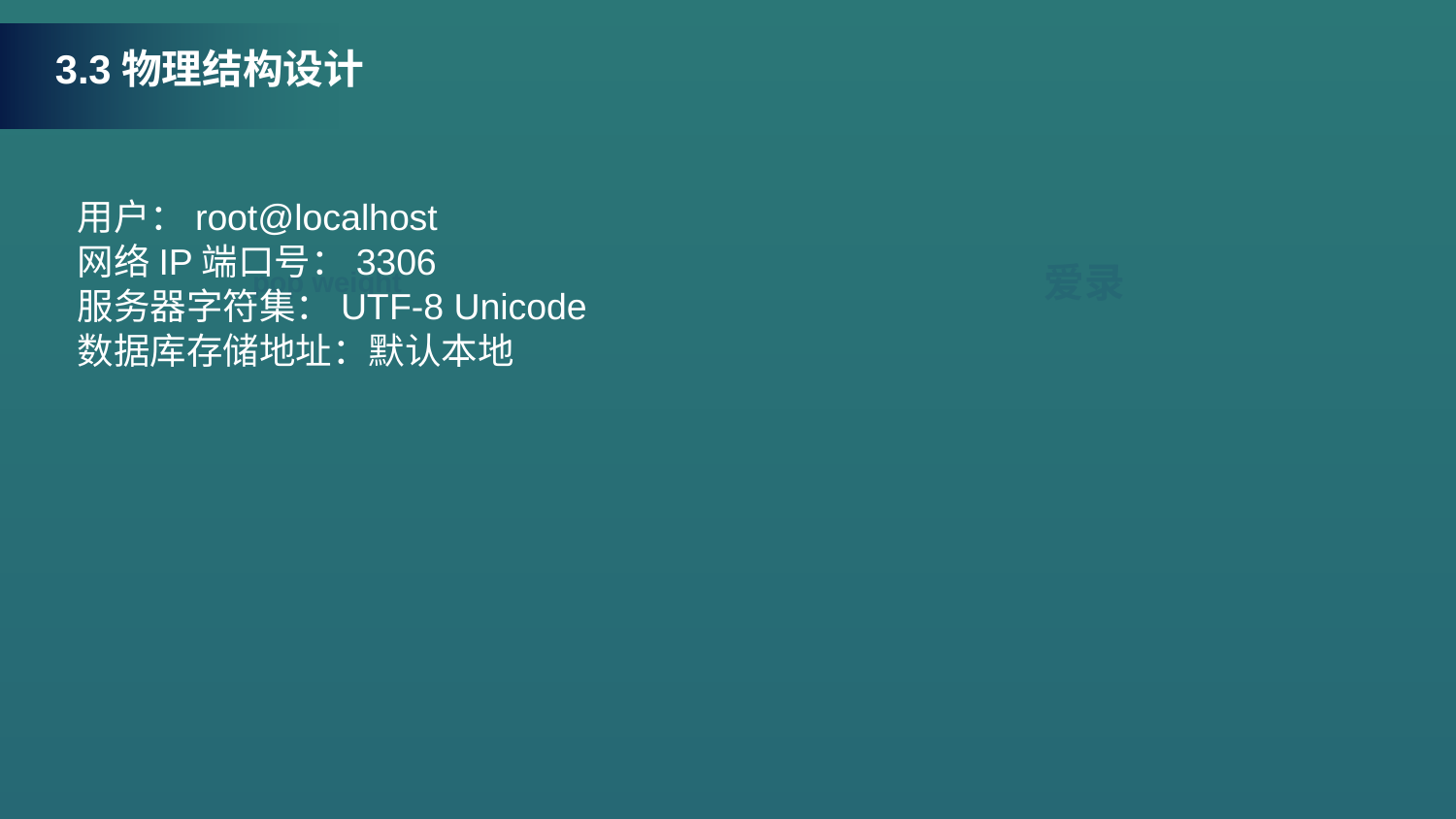

3.3物理结构设计
用户：root@localhost
网络IP端口号：3306
服务器字符集：UTF-8 Unicode
数据库存储地址：默认本地
爱录
pop weight